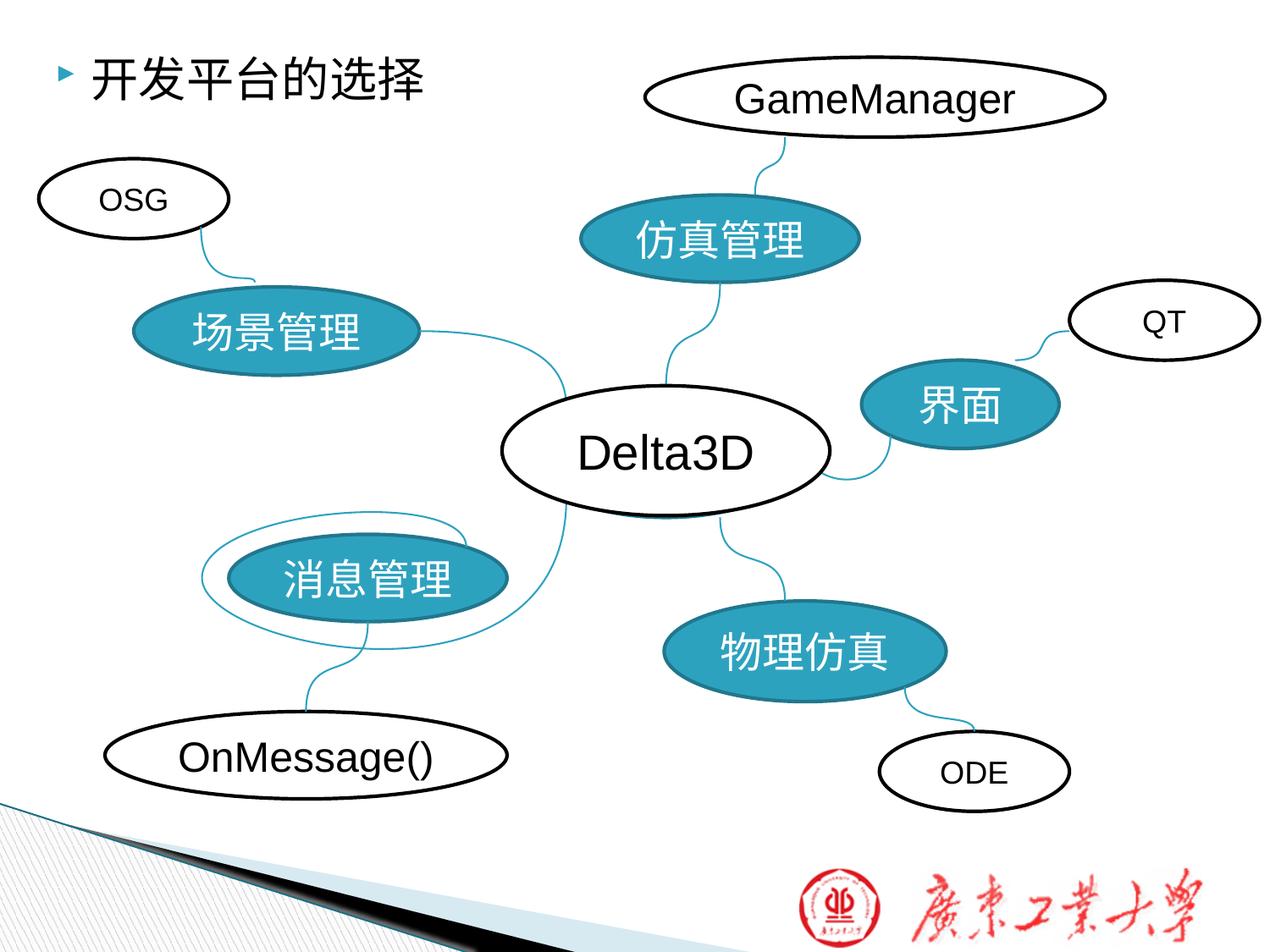

开发平台的选择
GameManager
OSG
仿真管理
QT
场景管理
界面
Delta3D
虚拟装配

消息管理
物理仿真
OnMessage()
ODE